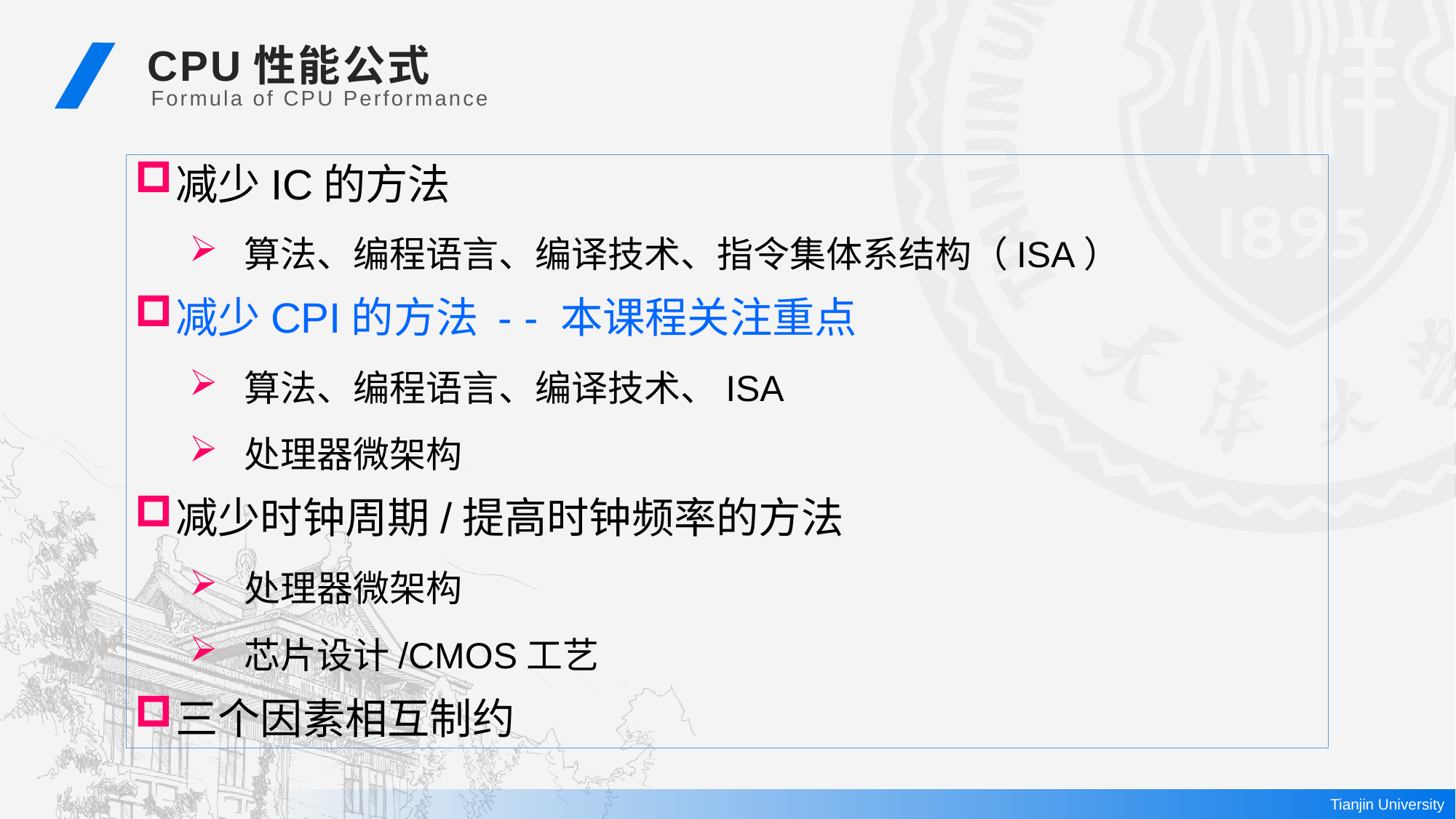

CPU性能公式
   Formula of CPU Performance
减少IC的方法
算法、编程语言、编译技术、指令集体系结构（ISA）
减少CPI的方法 - - 本课程关注重点
算法、编程语言、编译技术、ISA
处理器微架构
减少时钟周期/提高时钟频率的方法
处理器微架构
芯片设计/CMOS工艺
三个因素相互制约